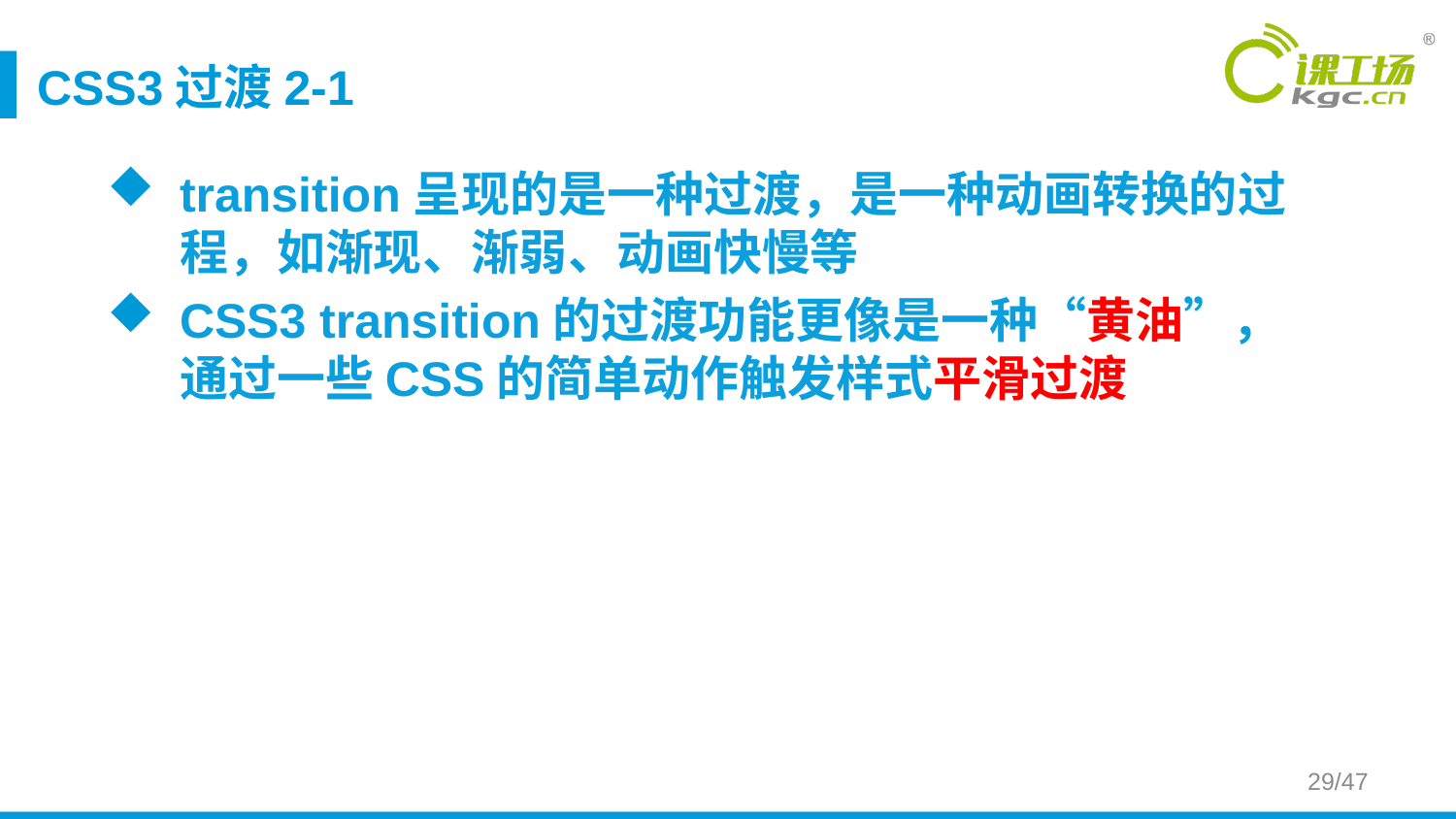

# CSS3过渡2-1
transition呈现的是一种过渡，是一种动画转换的过程，如渐现、渐弱、动画快慢等
CSS3 transition的过渡功能更像是一种“黄油”，通过一些CSS的简单动作触发样式平滑过渡
29/47